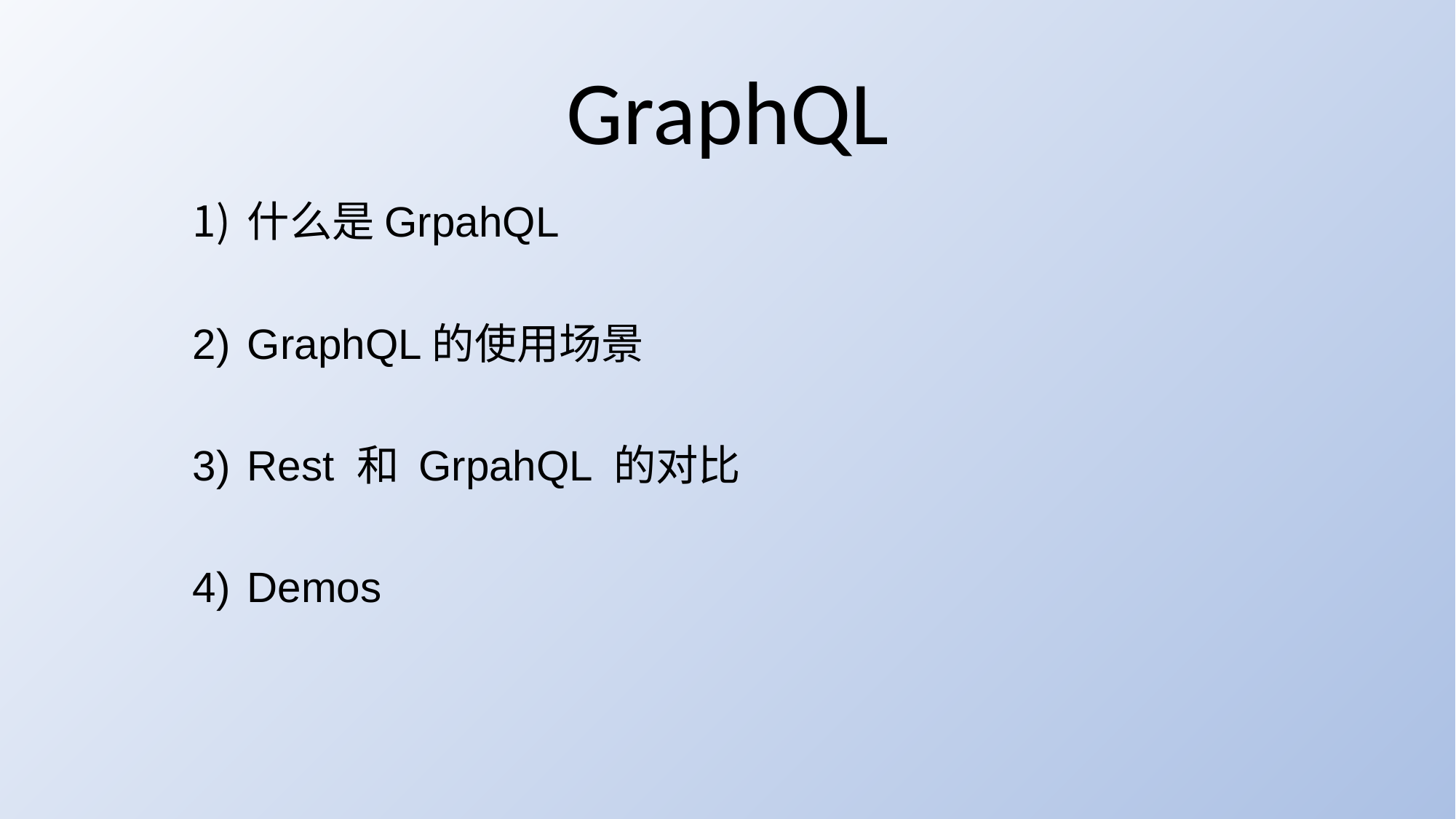

# GraphQL
什么是GrpahQL

GraphQL的使用场景

Rest 和 GrpahQL 的对比

Demos